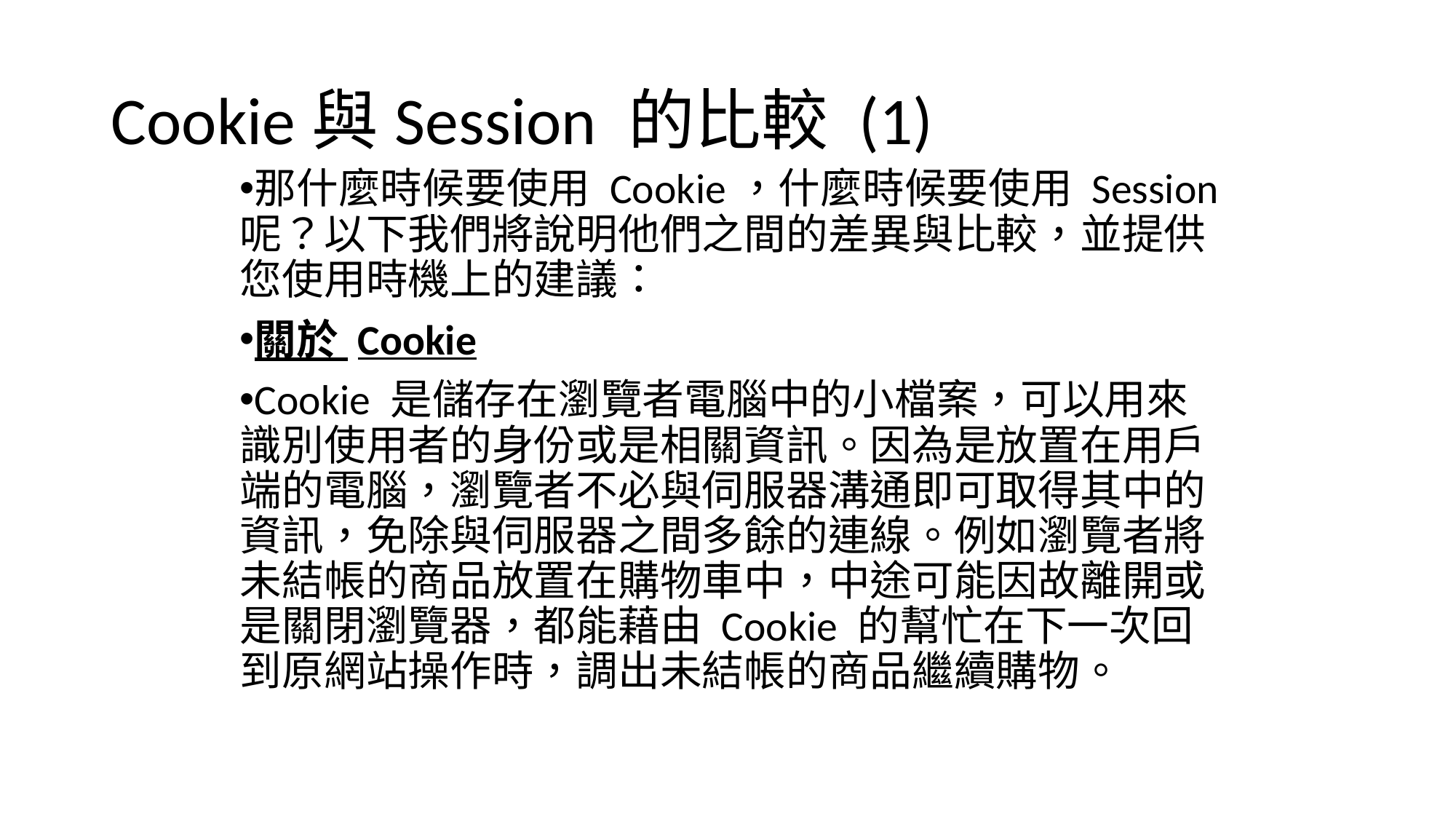

# Cookie與Session 的比較 (1)
那什麼時候要使用 Cookie，什麼時候要使用 Session 呢？以下我們將說明他們之間的差異與比較，並提供您使用時機上的建議：
關於 Cookie
Cookie 是儲存在瀏覽者電腦中的小檔案，可以用來識別使用者的身份或是相關資訊。因為是放置在用戶端的電腦，瀏覽者不必與伺服器溝通即可取得其中的資訊，免除與伺服器之間多餘的連線。例如瀏覽者將未結帳的商品放置在購物車中，中途可能因故離開或是關閉瀏覽器，都能藉由 Cookie 的幫忙在下一次回到原網站操作時，調出未結帳的商品繼續購物。